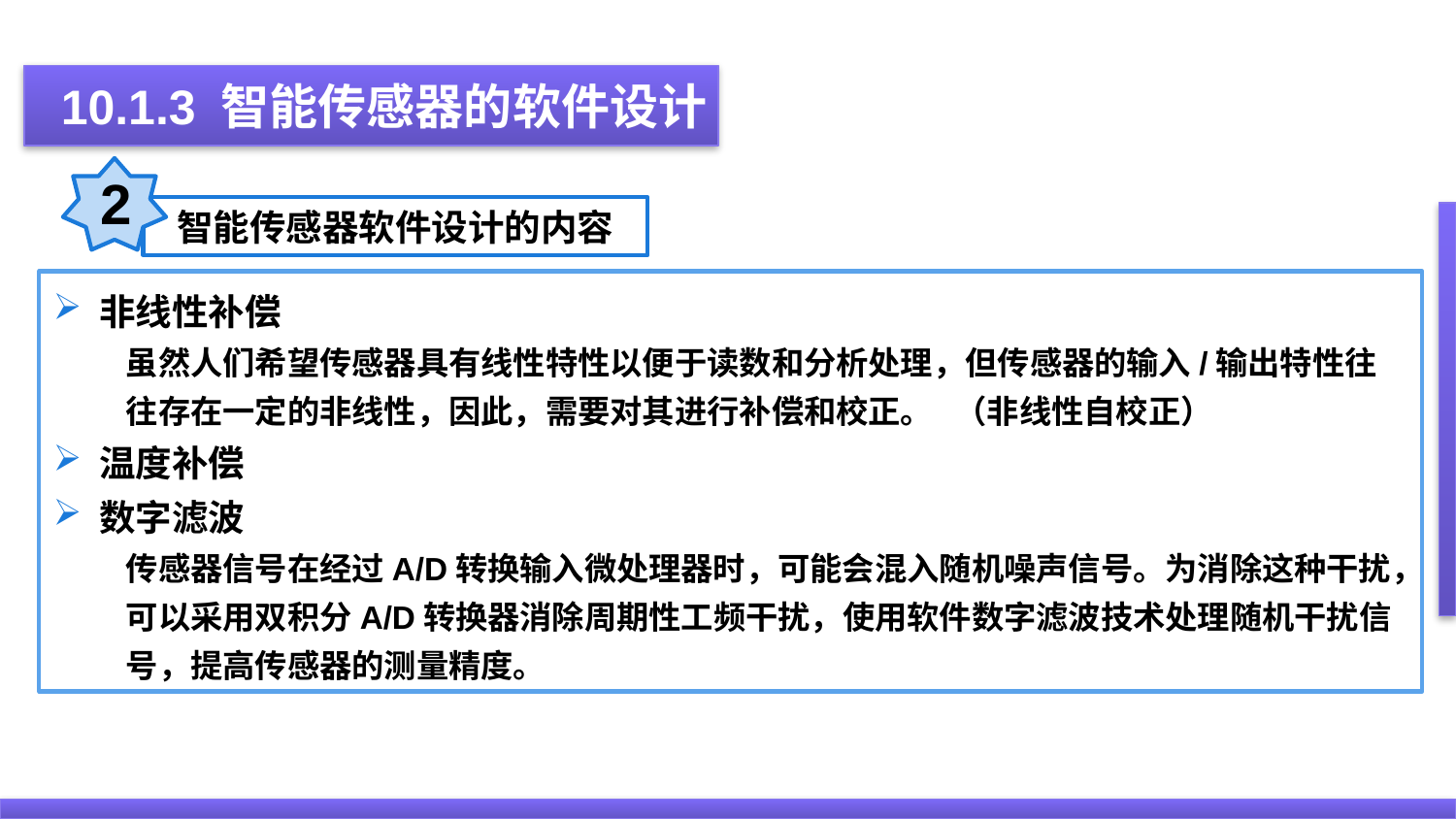

10.1.3 智能传感器的软件设计
 10.1.2 智能传感器的硬件结构设计
2
智能传感器软件设计的内容
非线性补偿
虽然人们希望传感器具有线性特性以便于读数和分析处理，但传感器的输入/输出特性往往存在一定的非线性，因此，需要对其进行补偿和校正。   （非线性自校正）
温度补偿
数字滤波
传感器信号在经过A/D转换输入微处理器时，可能会混入随机噪声信号。为消除这种干扰，可以采用双积分A/D转换器消除周期性工频干扰，使用软件数字滤波技术处理随机干扰信号，提高传感器的测量精度。